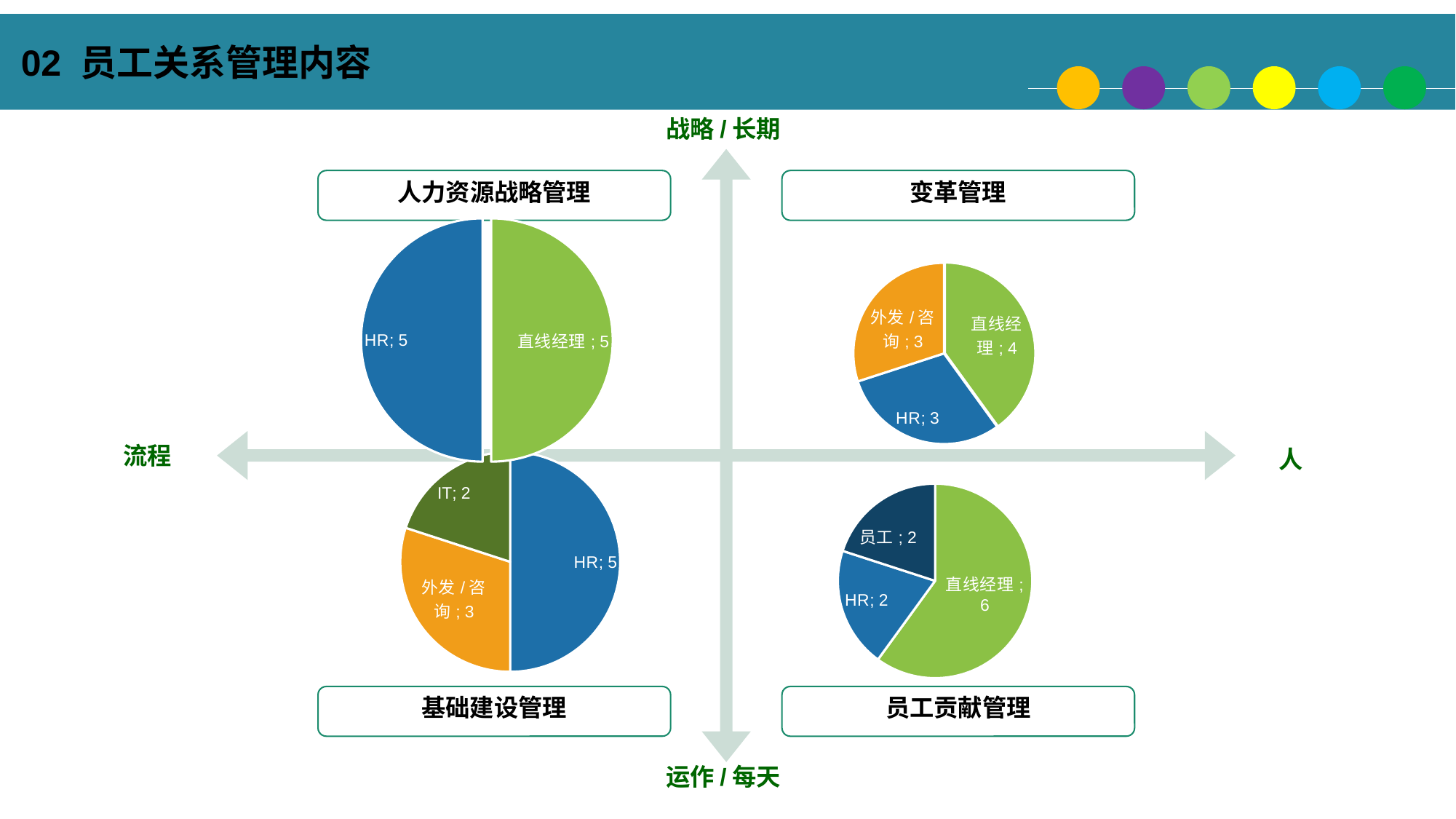

02 员工关系管理内容

战略/长期
人力资源战略管理
变革管理
基础建设管理
员工贡献管理

### Chart

| Category | 销售额 |
|---|---|
| 直线经理 | 5.0 |
| HR | 5.0 |

### Chart

| Category | 销售额 |
|---|---|
| 直线经理 | 4.0 |
| HR | 3.0 |
| 外发/咨询 | 3.0 |
流程

### Chart

| Category | 销售额 |
|---|---|
| 直线经理 | 6.0 |
| HR | 2.0 |
| 外发/咨询 | None |
| IT | 0.0 |
| 员工 | 2.0 |
人

### Chart

| Category | 销售额 |
|---|---|
| 直线经理 | 0.0 |
| HR | 5.0 |
| 外发/咨询 | 3.0 |
| IT | 2.0 |
| 员工 | 0.0 |
运作/每天
10